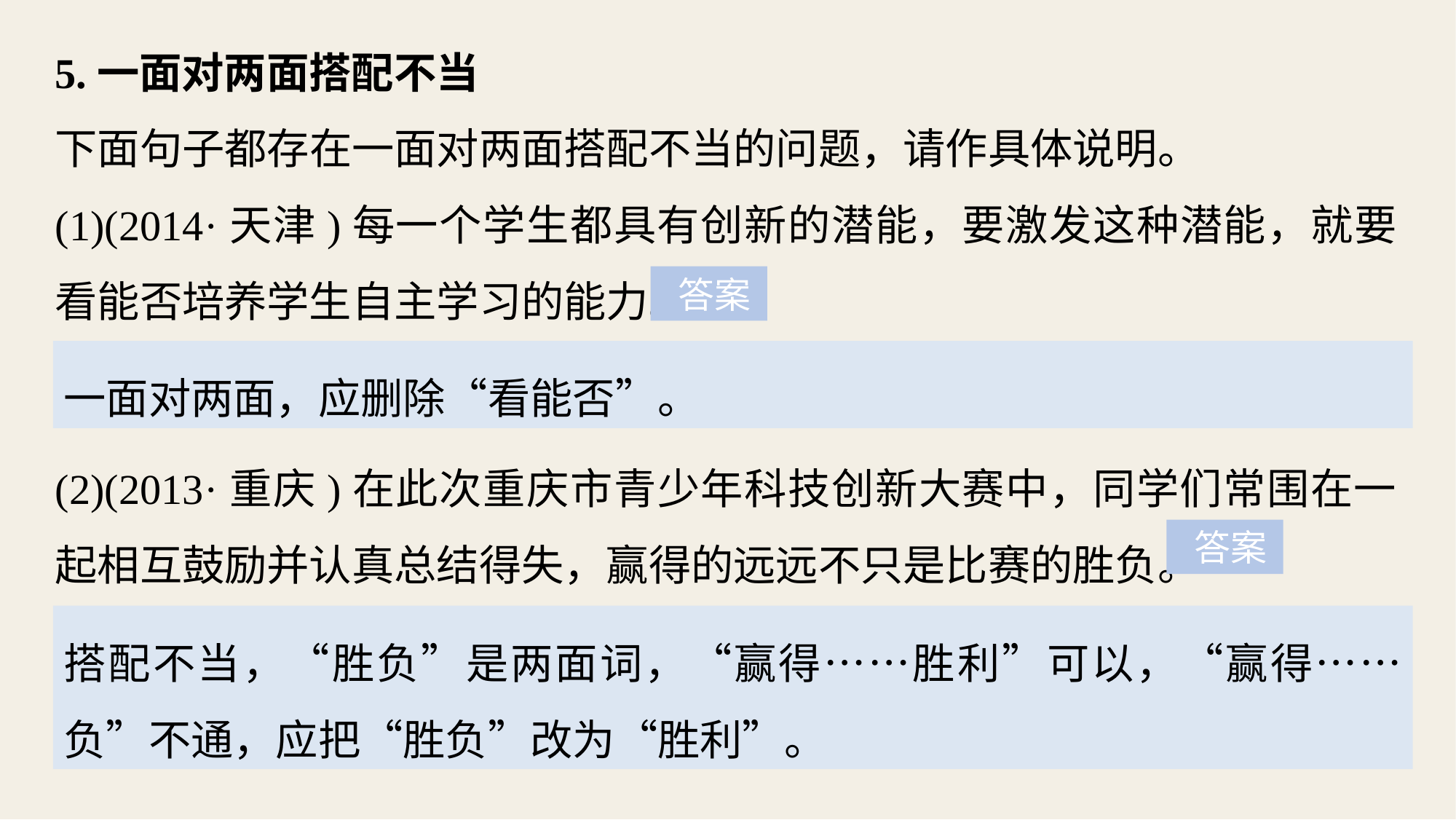

5.一面对两面搭配不当
下面句子都存在一面对两面搭配不当的问题，请作具体说明。
(1)(2014·天津)每一个学生都具有创新的潜能，要激发这种潜能，就要看能否培养学生自主学习的能力。
 答案
一面对两面，应删除“看能否”。
(2)(2013·重庆)在此次重庆市青少年科技创新大赛中，同学们常围在一起相互鼓励并认真总结得失，赢得的远远不只是比赛的胜负。
 答案
搭配不当，“胜负”是两面词，“赢得……胜利”可以，“赢得……负”不通，应把“胜负”改为“胜利”。